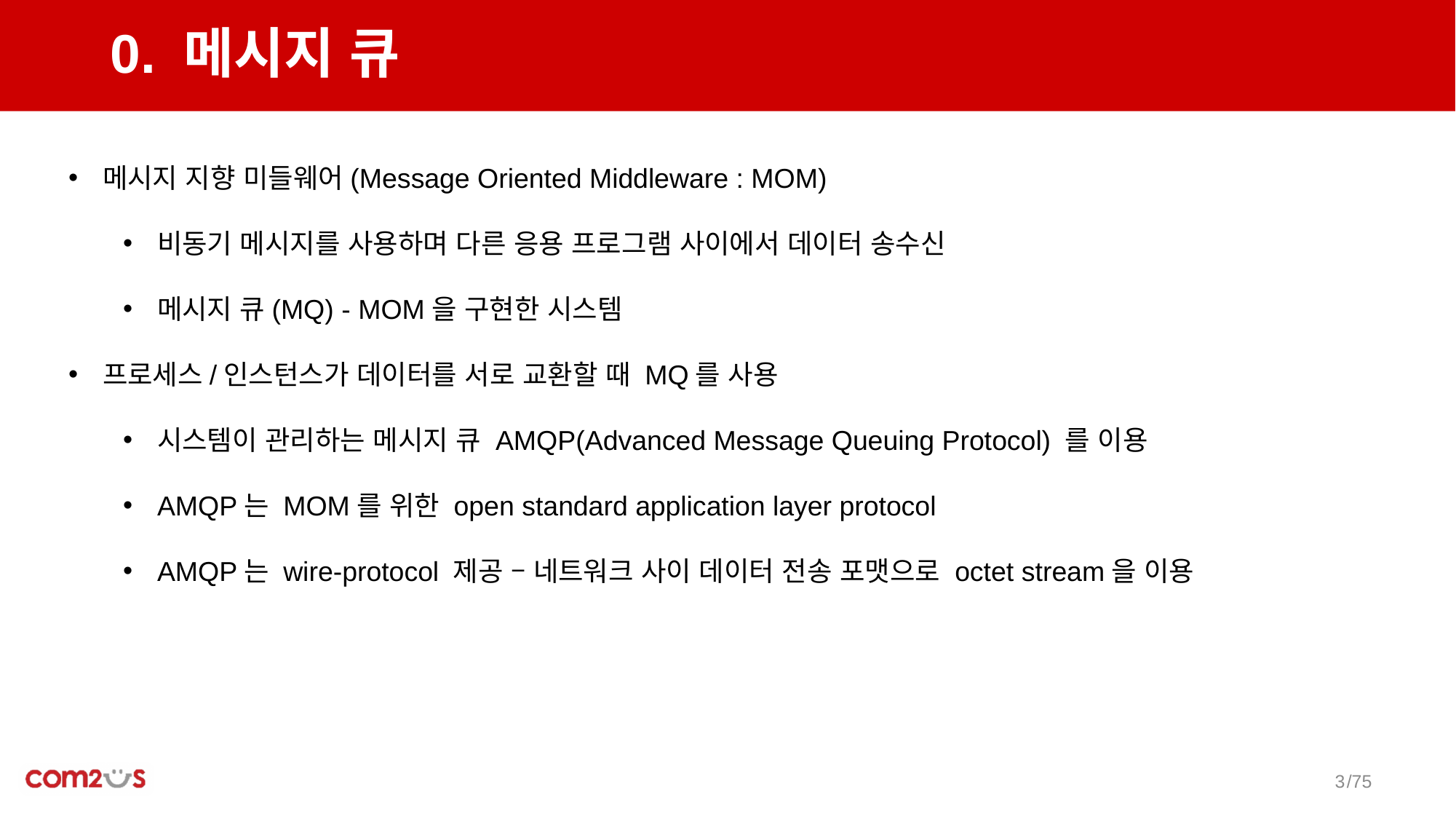

# 0. 메시지 큐
메시지 지향 미들웨어(Message Oriented Middleware : MOM)

비동기 메시지를 사용하며 다른 응용 프로그램 사이에서 데이터 송수신

메시지 큐(MQ) - MOM을 구현한 시스템

프로세스/인스턴스가 데이터를 서로 교환할 때 MQ를 사용

시스템이 관리하는 메시지 큐 AMQP(Advanced Message Queuing Protocol) 를 이용

AMQP는 MOM를 위한 open standard application layer protocol

AMQP는 wire-protocol 제공 – 네트워크 사이 데이터 전송 포맷으로 octet stream을 이용
3